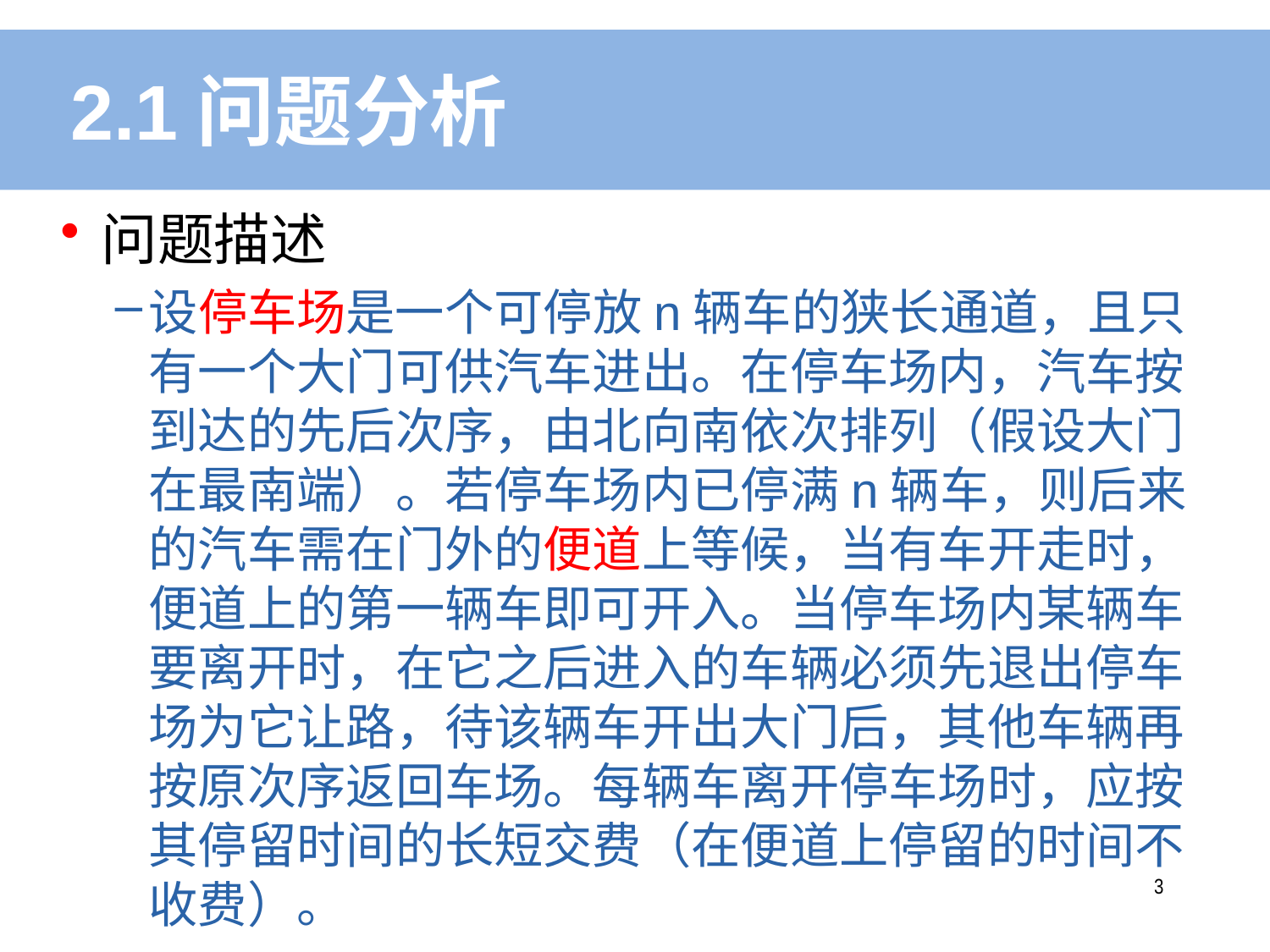

# 2.1问题分析
问题描述
设停车场是一个可停放n辆车的狭长通道，且只有一个大门可供汽车进出。在停车场内，汽车按到达的先后次序，由北向南依次排列（假设大门在最南端）。若停车场内已停满n辆车，则后来的汽车需在门外的便道上等候，当有车开走时，便道上的第一辆车即可开入。当停车场内某辆车要离开时，在它之后进入的车辆必须先退出停车场为它让路，待该辆车开出大门后，其他车辆再按原次序返回车场。每辆车离开停车场时，应按其停留时间的长短交费（在便道上停留的时间不收费）。

3